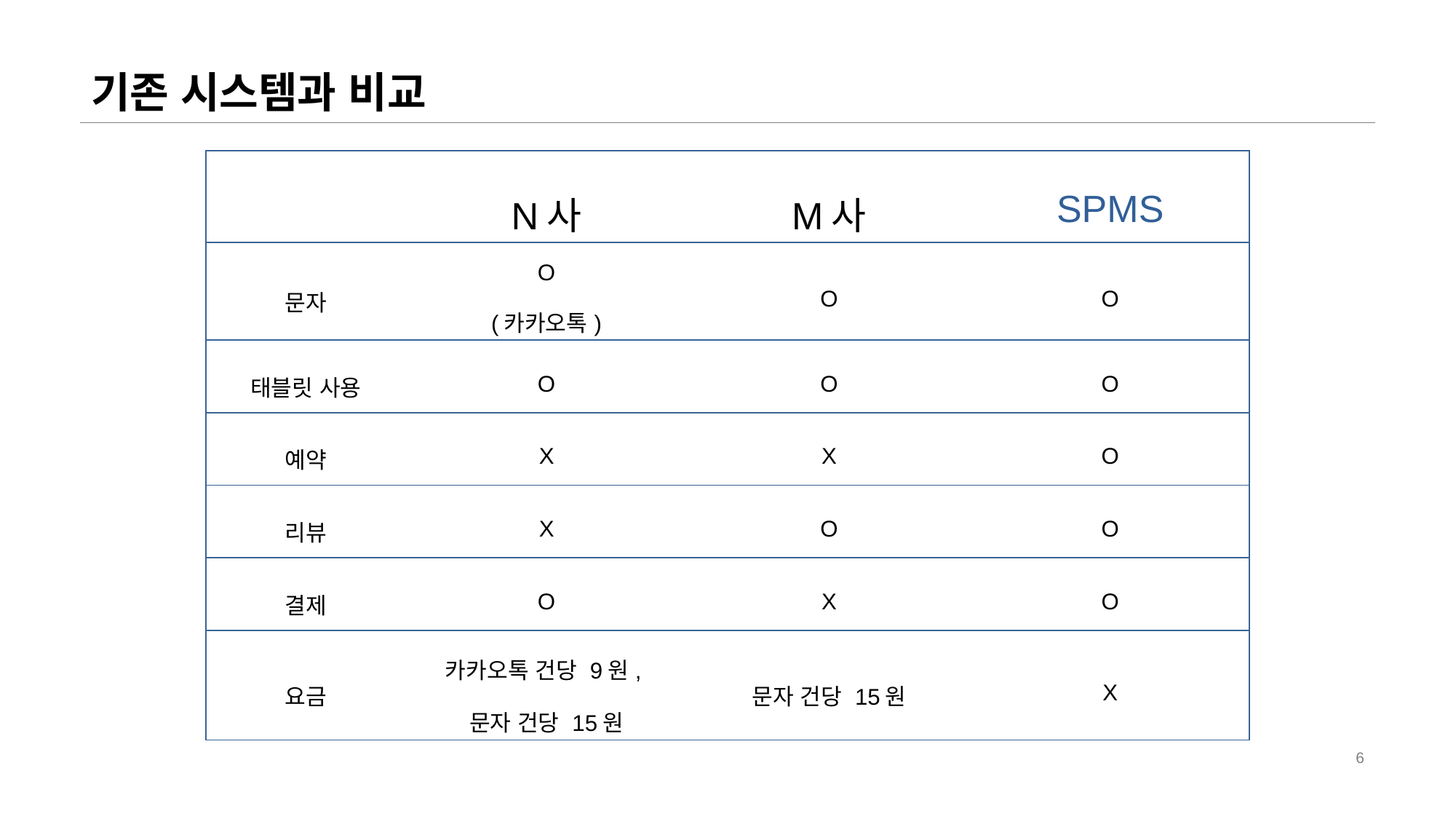

# 기존 시스템과 비교
|  | N사 | M사 | SPMS |
| --- | --- | --- | --- |
| 문자 | O (카카오톡) | O | O |
| 태블릿 사용 | O | O | O |
| 예약 | X | X | O |
| 리뷰 | X | O | O |
| 결제 | O | X | O |
| 요금 | 카카오톡 건당 9원, 문자 건당 15원 | 문자 건당 15원 | X |
6